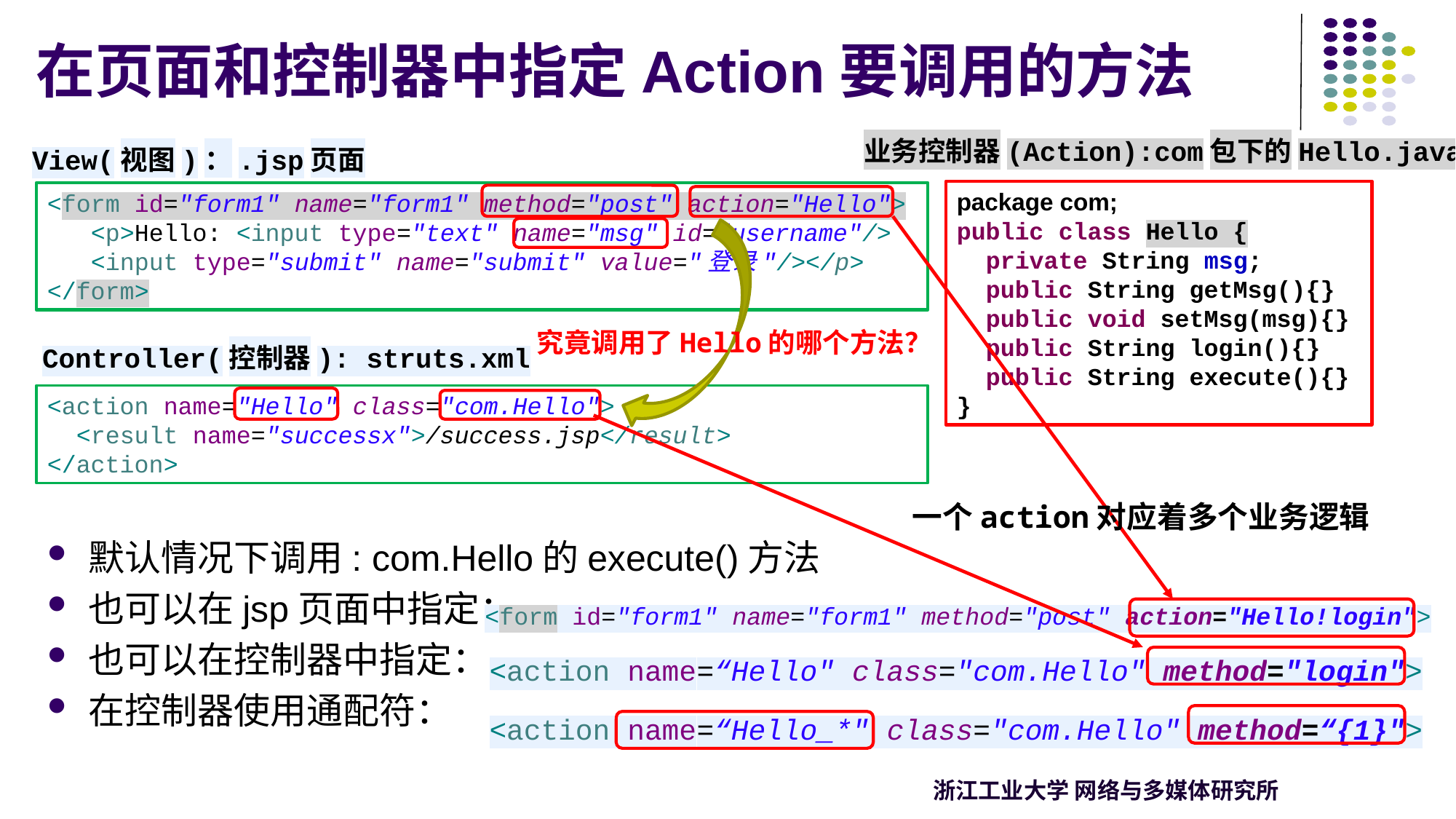

# 在页面和控制器中指定Action要调用的方法
业务控制器(Action):com包下的Hello.java
View(视图)：.jsp页面
package com;
public class Hello {
  private String msg;
  public String getMsg(){}
  public void setMsg(msg){}
  public String login(){}
  public String execute(){}
}
<form id="form1" name="form1" method="post" action="Hello">
   <p>Hello: <input type="text" name="msg" id="username"/>
   <input type="submit" name="submit" value="登录"/></p>
</form>

究竟调用了Hello的哪个方法？
Controller(控制器): struts.xml
<action name="Hello" class="com.Hello">
  <result name="successx">/success.jsp</result>
</action>

一个action对应着多个业务逻辑
默认情况下调用: com.Hello的execute()方法
也可以在jsp页面中指定：
也可以在控制器中指定：
在控制器使用通配符：
<form id="form1" name="form1" method="post" action="Hello!login">

<action name=“Hello" class="com.Hello" method="login">

<action name=“Hello_*" class="com.Hello" method=“{1}">